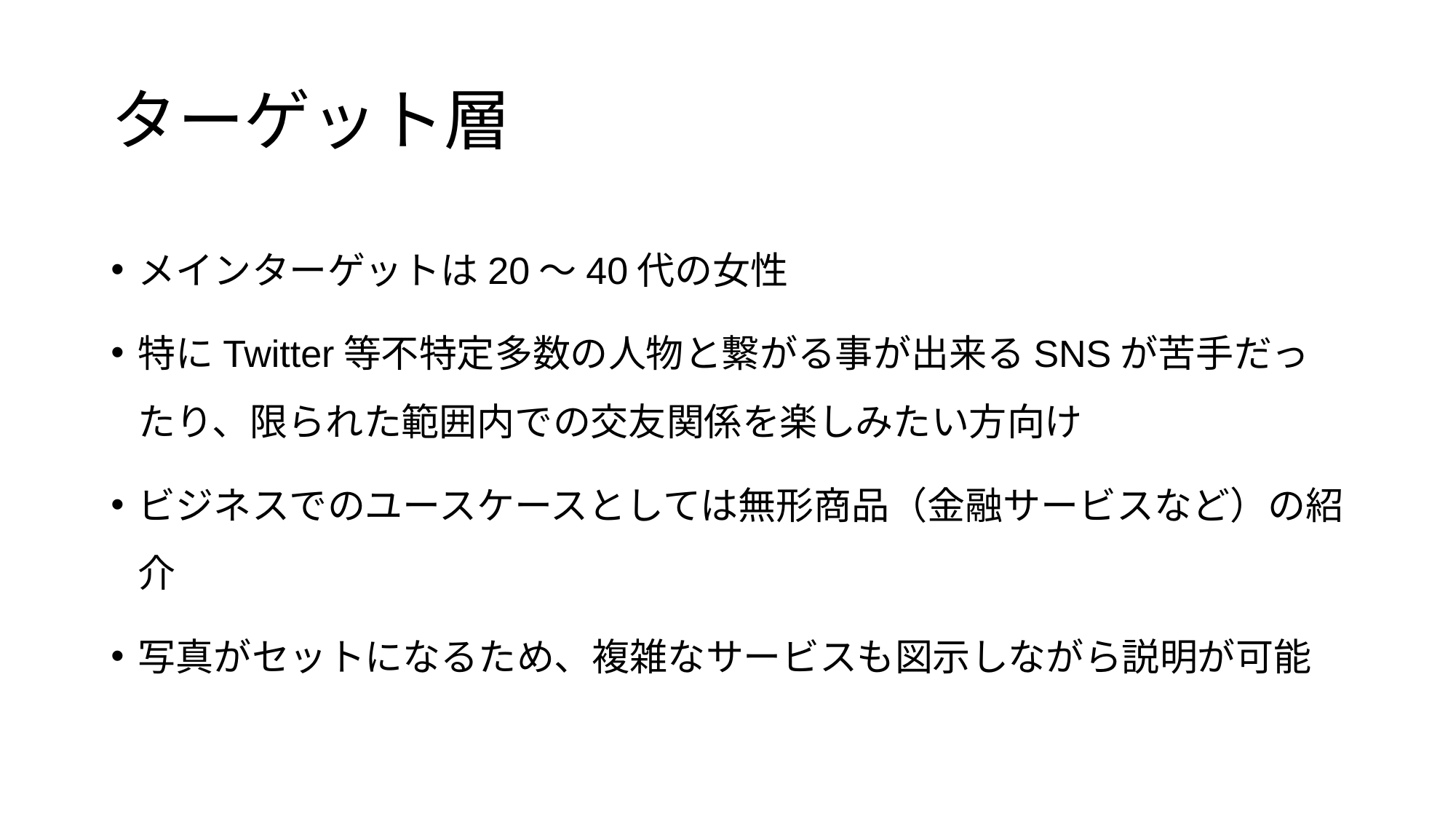

# ターゲット層
メインターゲットは20～40代の女性
特にTwitter等不特定多数の人物と繋がる事が出来るSNSが苦手だったり、限られた範囲内での交友関係を楽しみたい方向け
ビジネスでのユースケースとしては無形商品（金融サービスなど）の紹介
写真がセットになるため、複雑なサービスも図示しながら説明が可能